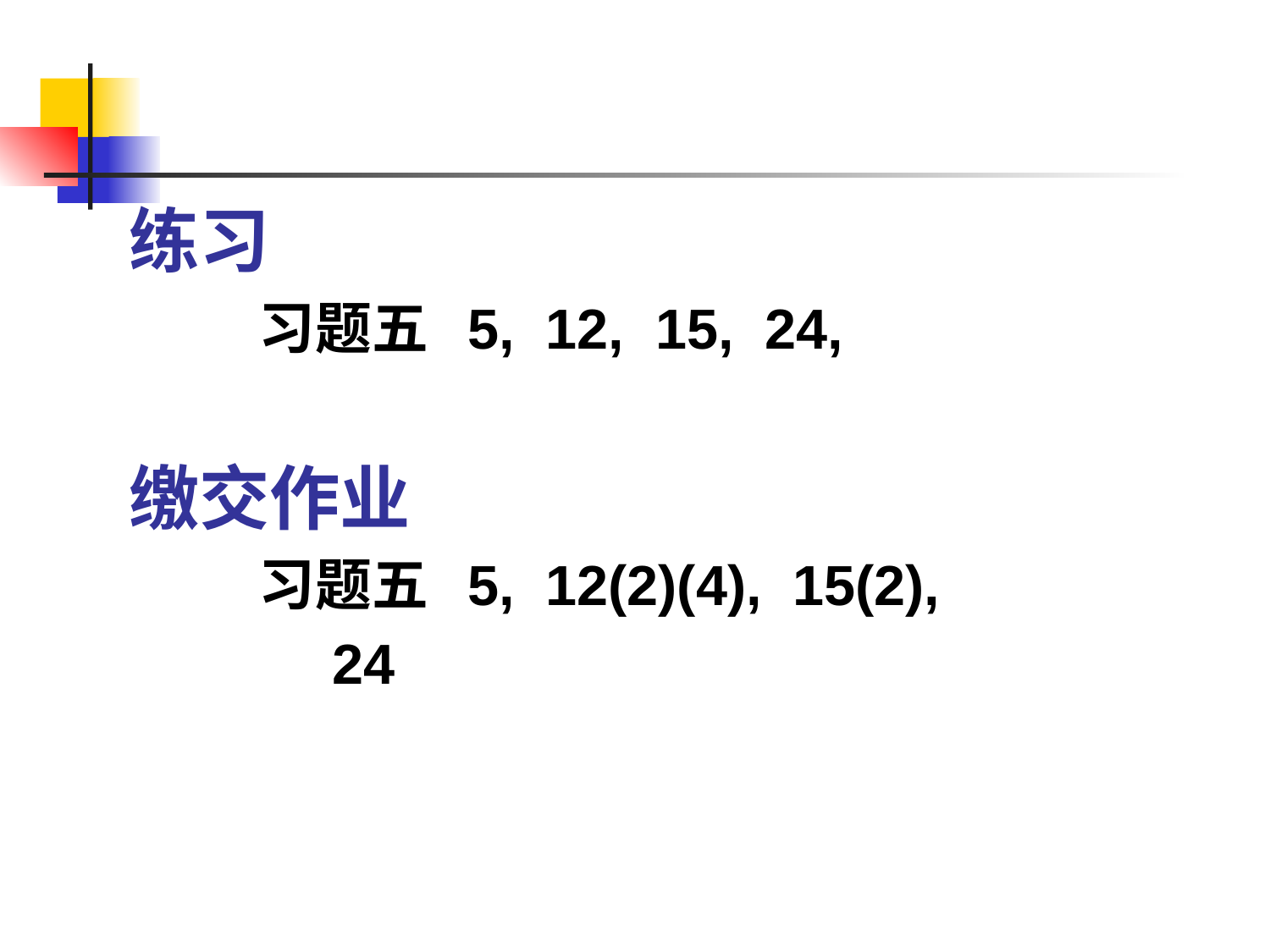

练习
         习题五  5,  12,  15,  24,

缴交作业
         习题五  5,  12(2)(4),  15(2),
             24